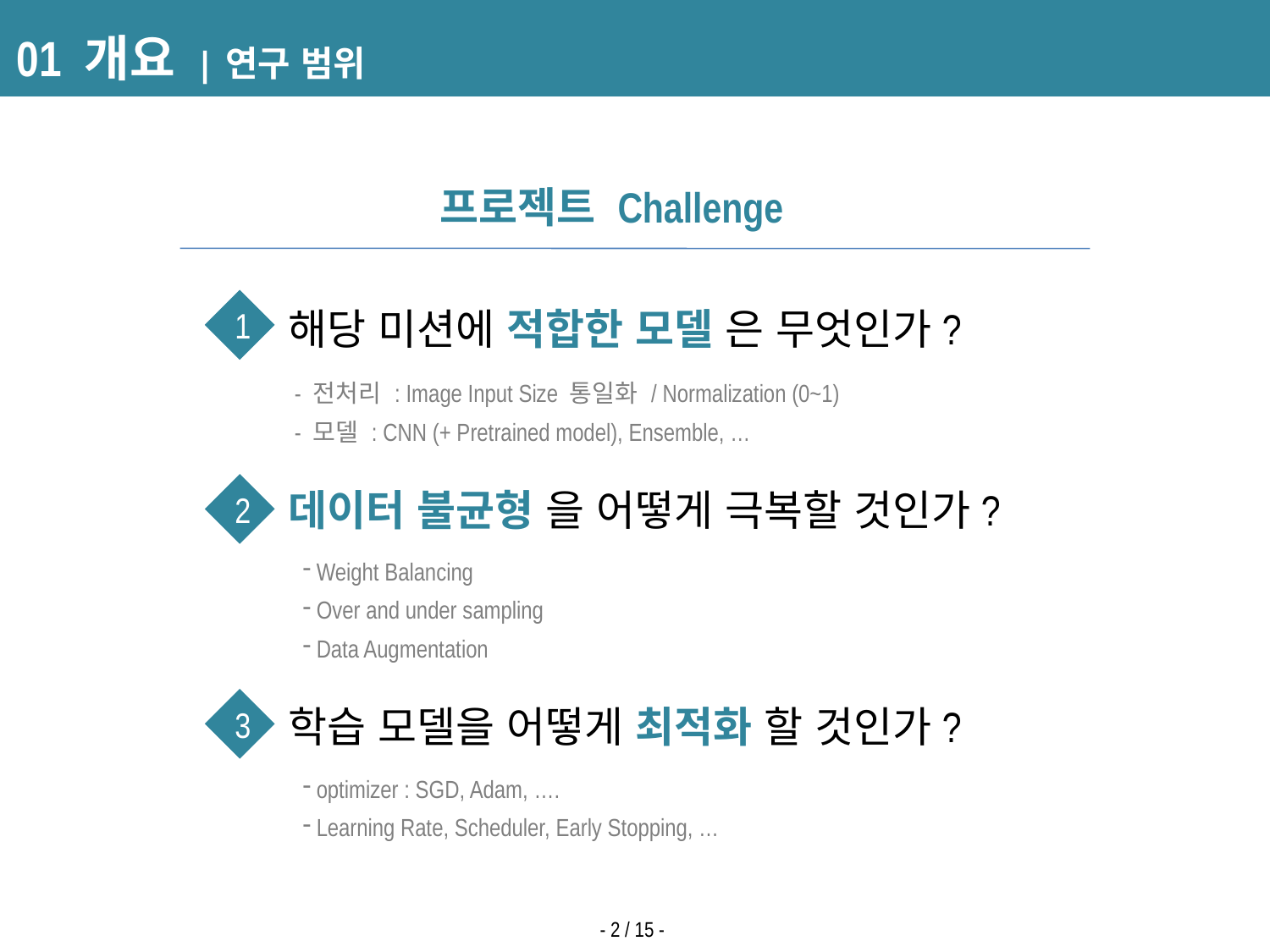

# 01 개요 | 연구 범위
프로젝트 Challenge
1
해당 미션에 적합한 모델 은 무엇인가?
- 전처리 : Image Input Size 통일화 / Normalization (0~1)
- 모델 : CNN (+ Pretrained model), Ensemble, …
2
데이터 불균형 을 어떻게 극복할 것인가?
3
학습 모델을 어떻게 최적화 할 것인가?
 Weight Balancing
 Over and under sampling
 Data Augmentation
 optimizer : SGD, Adam, ….
 Learning Rate, Scheduler, Early Stopping, …
- 2 / 15 -